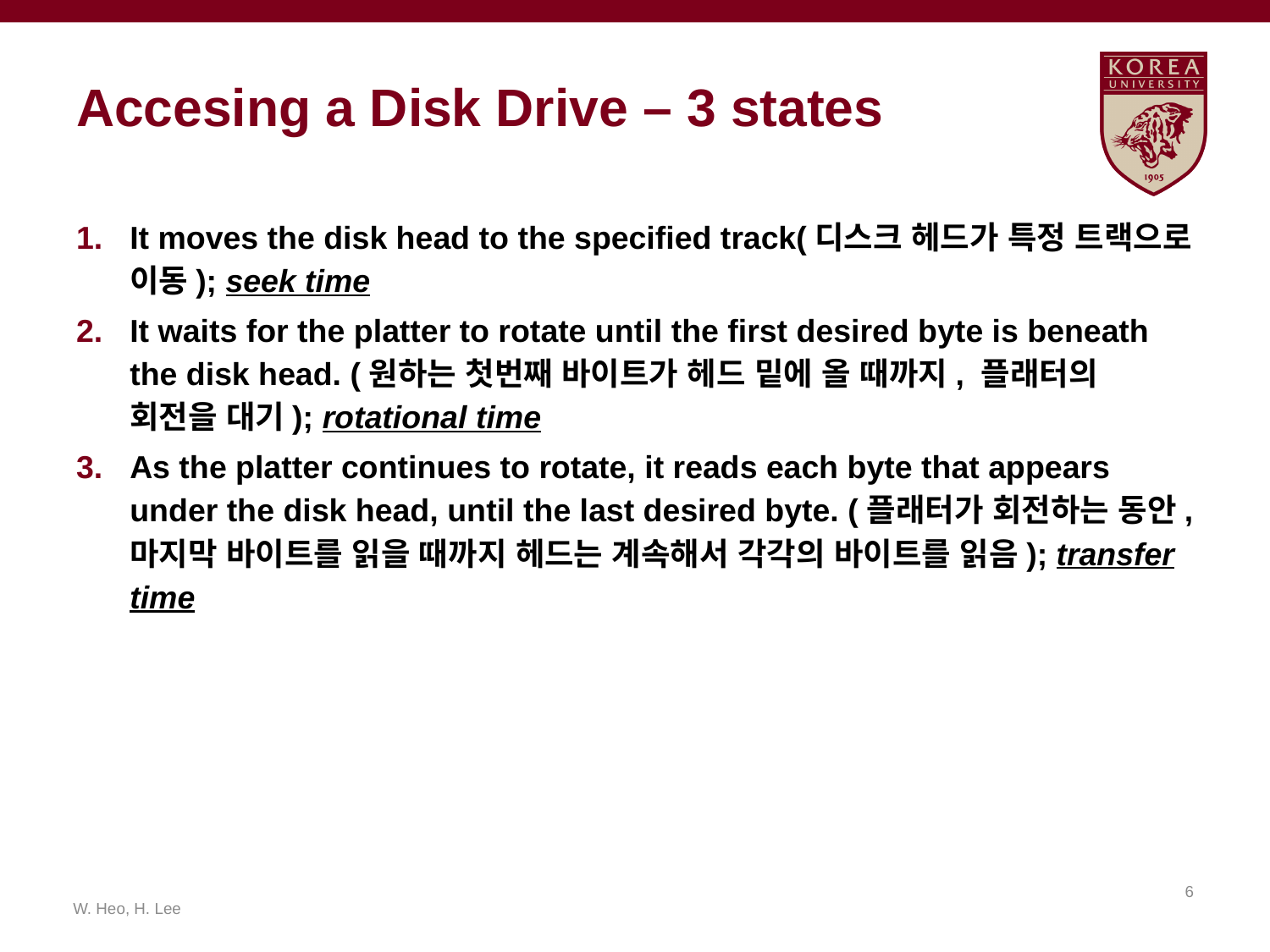

# Accesing a Disk Drive – 3 states
It moves the disk head to the specified track(디스크 헤드가 특정 트랙으로 이동); seek time
It waits for the platter to rotate until the first desired byte is beneath the disk head. (원하는 첫번째 바이트가 헤드 밑에 올 때까지, 플래터의 회전을 대기); rotational time
As the platter continues to rotate, it reads each byte that appears under the disk head, until the last desired byte. (플래터가 회전하는 동안, 마지막 바이트를 읽을 때까지 헤드는 계속해서 각각의 바이트를 읽음); transfer time

6